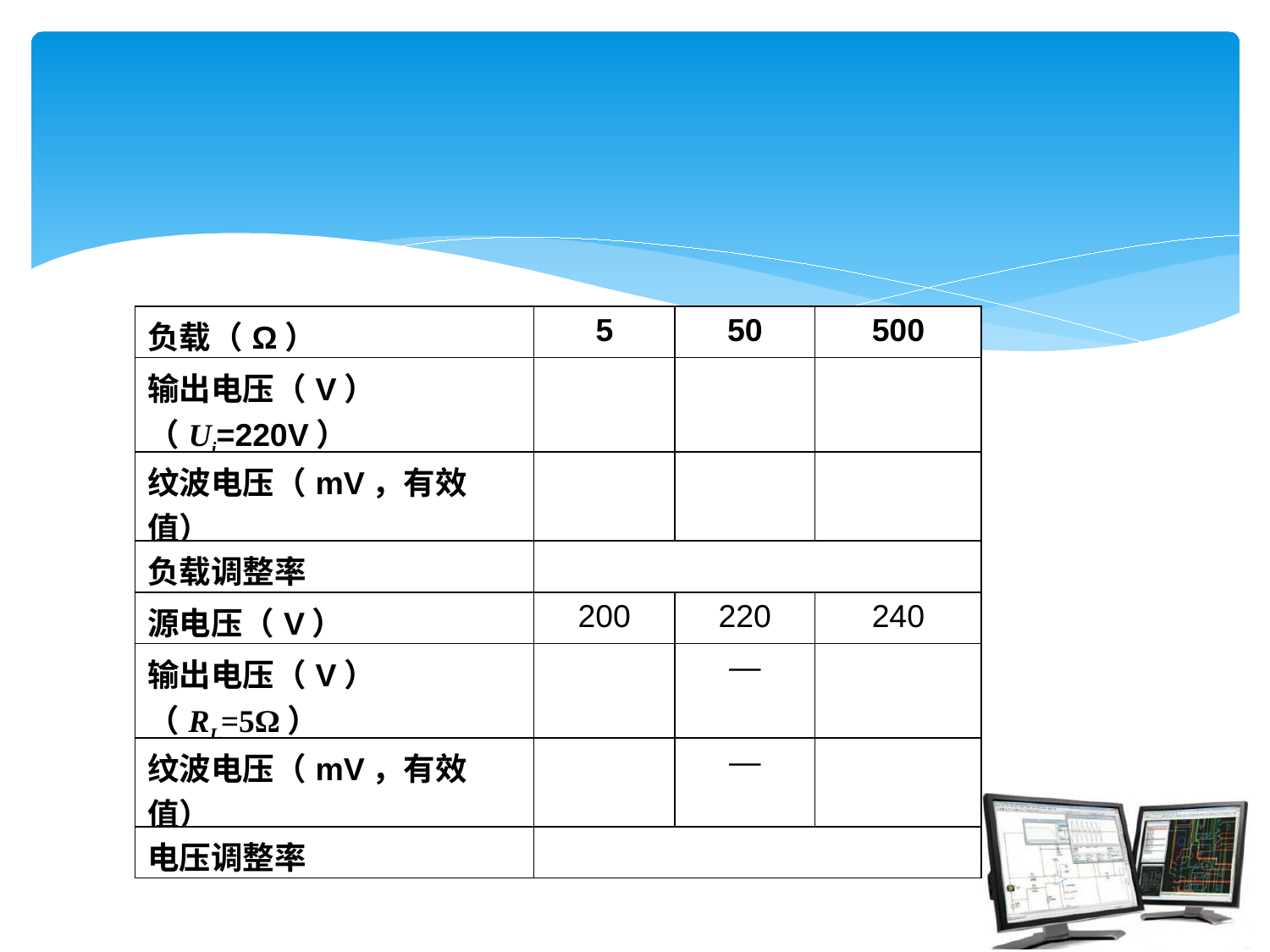

| 负载（Ω） | 5 | 50 | 500 |
| --- | --- | --- | --- |
| 输出电压（V）（Ui=220V） |  |  |  |
| 纹波电压（mV，有效值） |  |  |  |
| 负载调整率 |  |  |  |
| 源电压（V） | 200 | 220 | 240 |
| 输出电压（V）（RL=5Ω） |  | — |  |
| 纹波电压（mV，有效值） |  | — |  |
| 电压调整率 |  |  |  |
表2   稳压电源实验数据